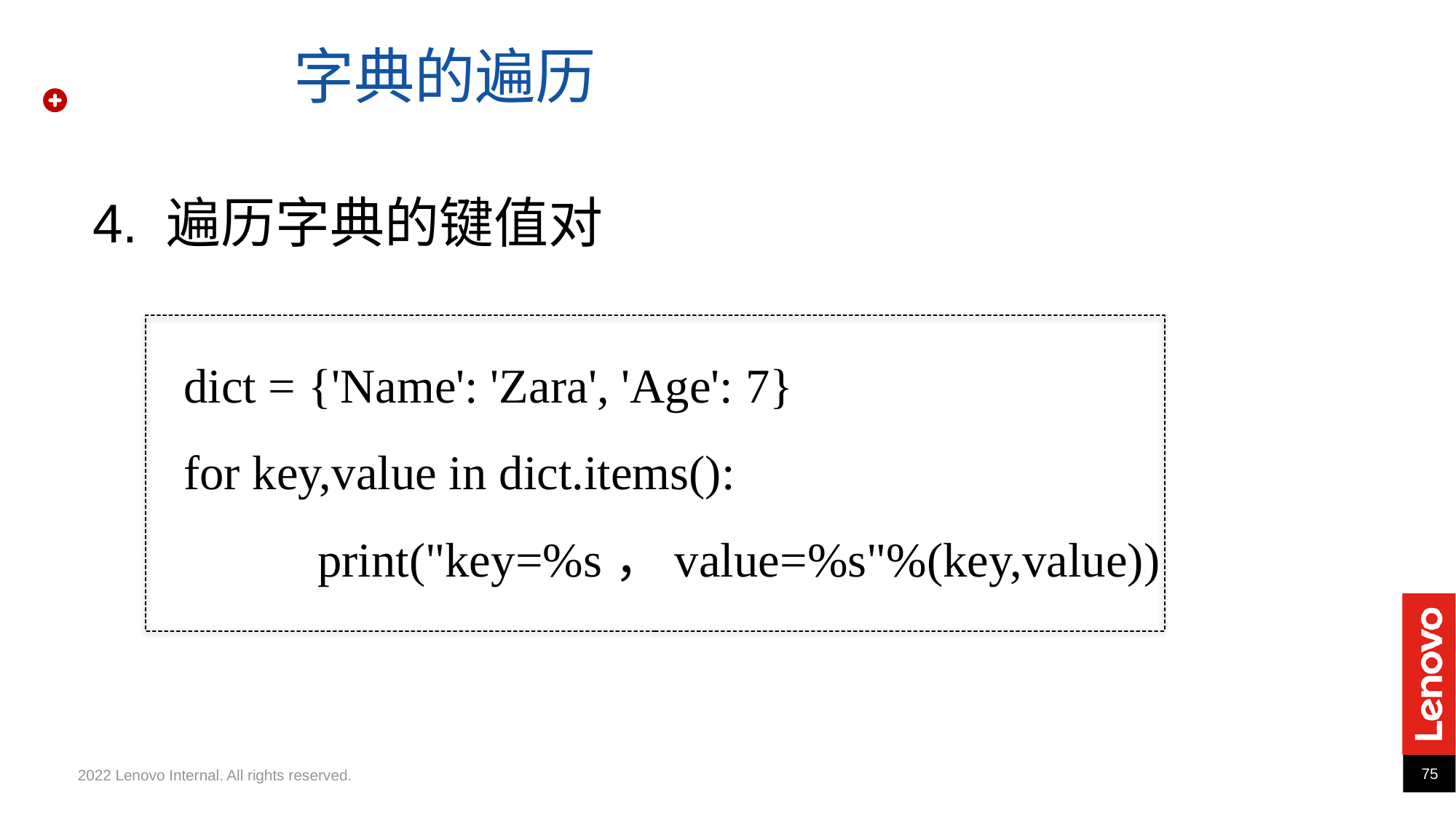

字典的遍历
4. 遍历字典的键值对

dict = {'Name': 'Zara', 'Age': 7}
for key,value in dict.items():
           print("key=%s，value=%s"%(key,value))